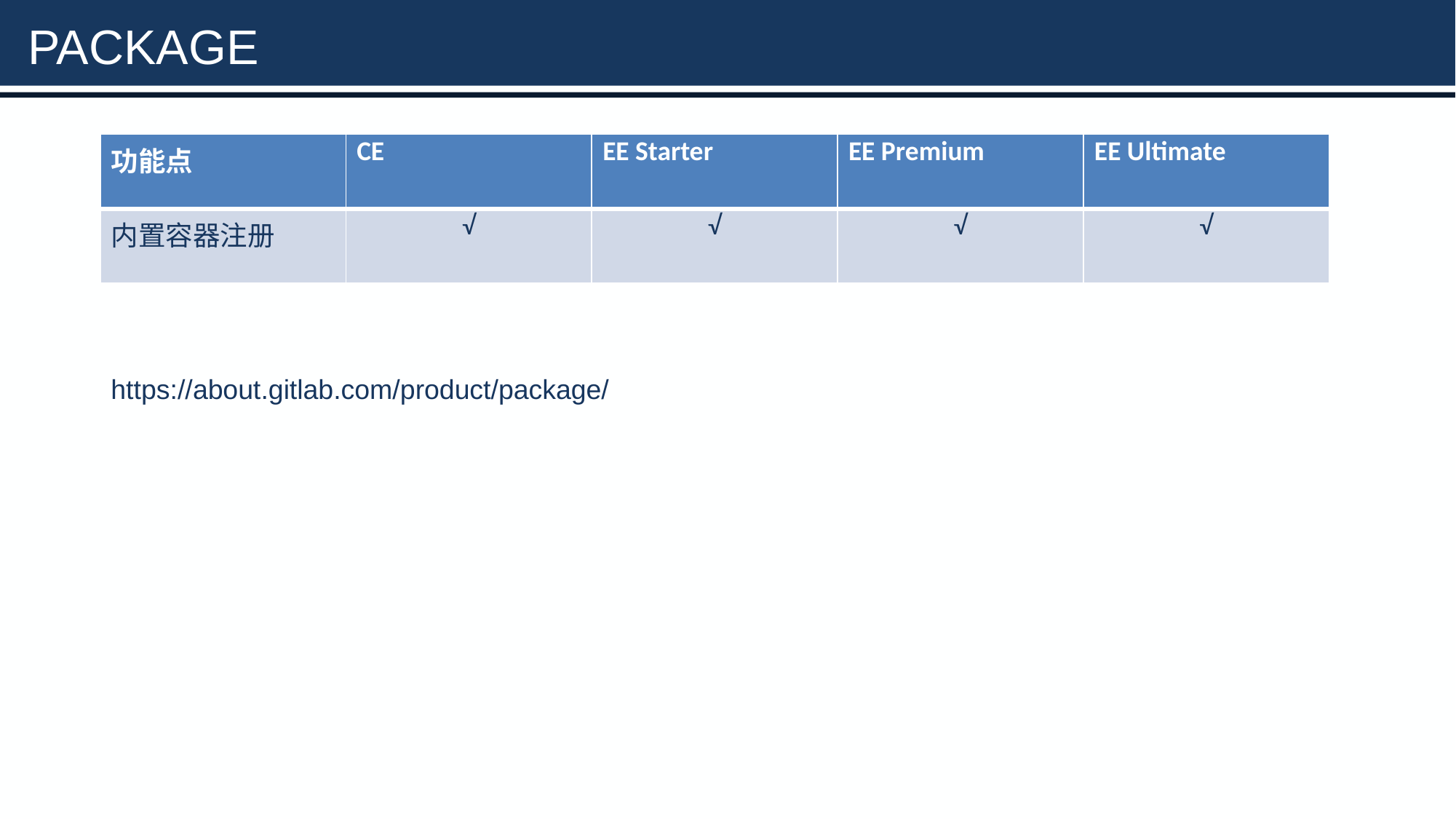

# PACKAGE
| 功能点 | CE | EE Starter | EE Premium | EE Ultimate |
| --- | --- | --- | --- | --- |
| 内置容器注册 | √ | √ | √ | √ |
https://about.gitlab.com/product/package/